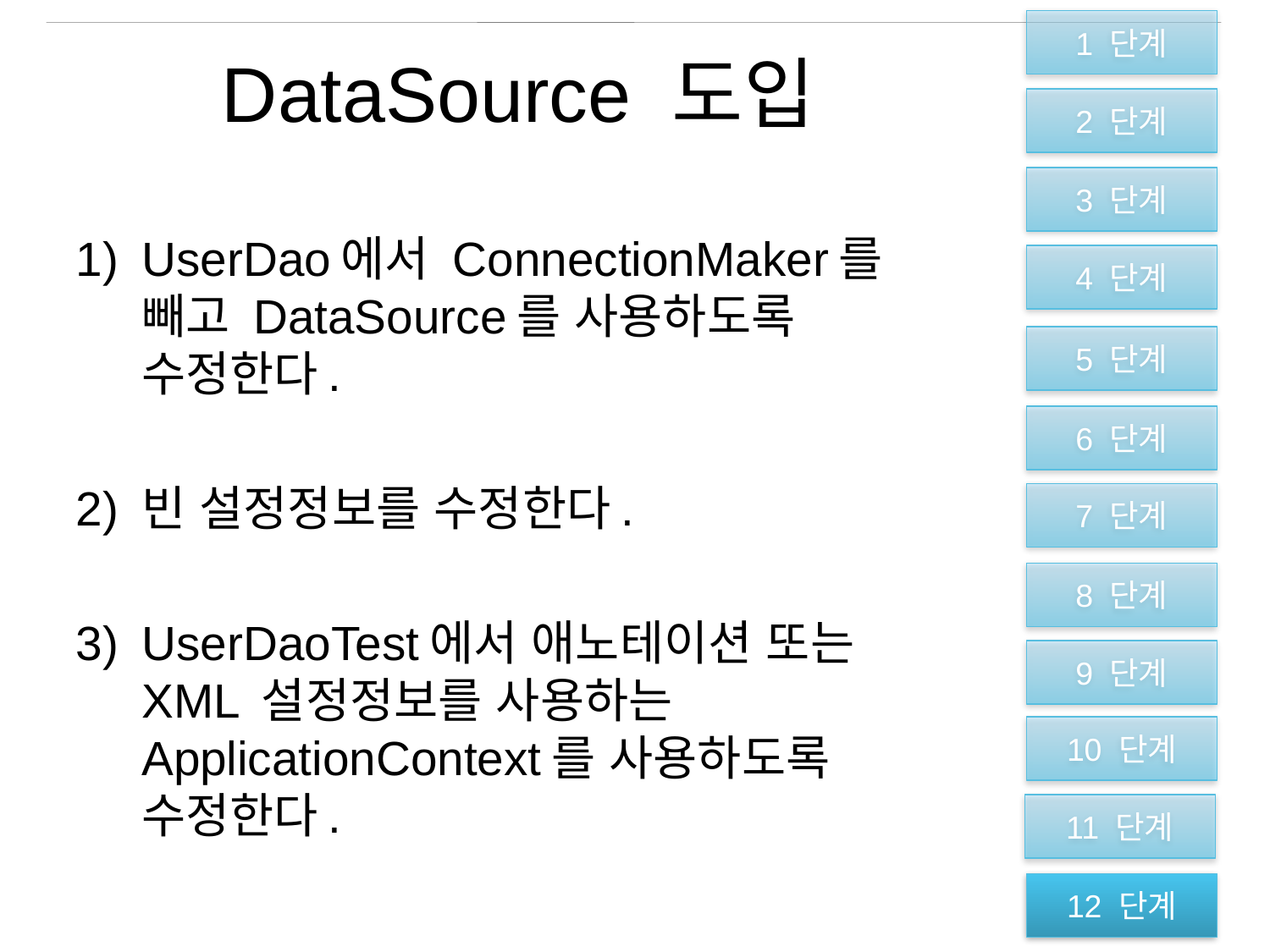

1 단계
2 단계
3 단계
4 단계
5 단계
6 단계
7 단계
8 단계
9 단계
10 단계
11 단계
12 단계
# DataSource 도입
UserDao에서 ConnectionMaker를 빼고 DataSource를 사용하도록 수정한다.

빈 설정정보를 수정한다.

UserDaoTest에서 애노테이션 또는 XML 설정정보를 사용하는 ApplicationContext를 사용하도록 수정한다.